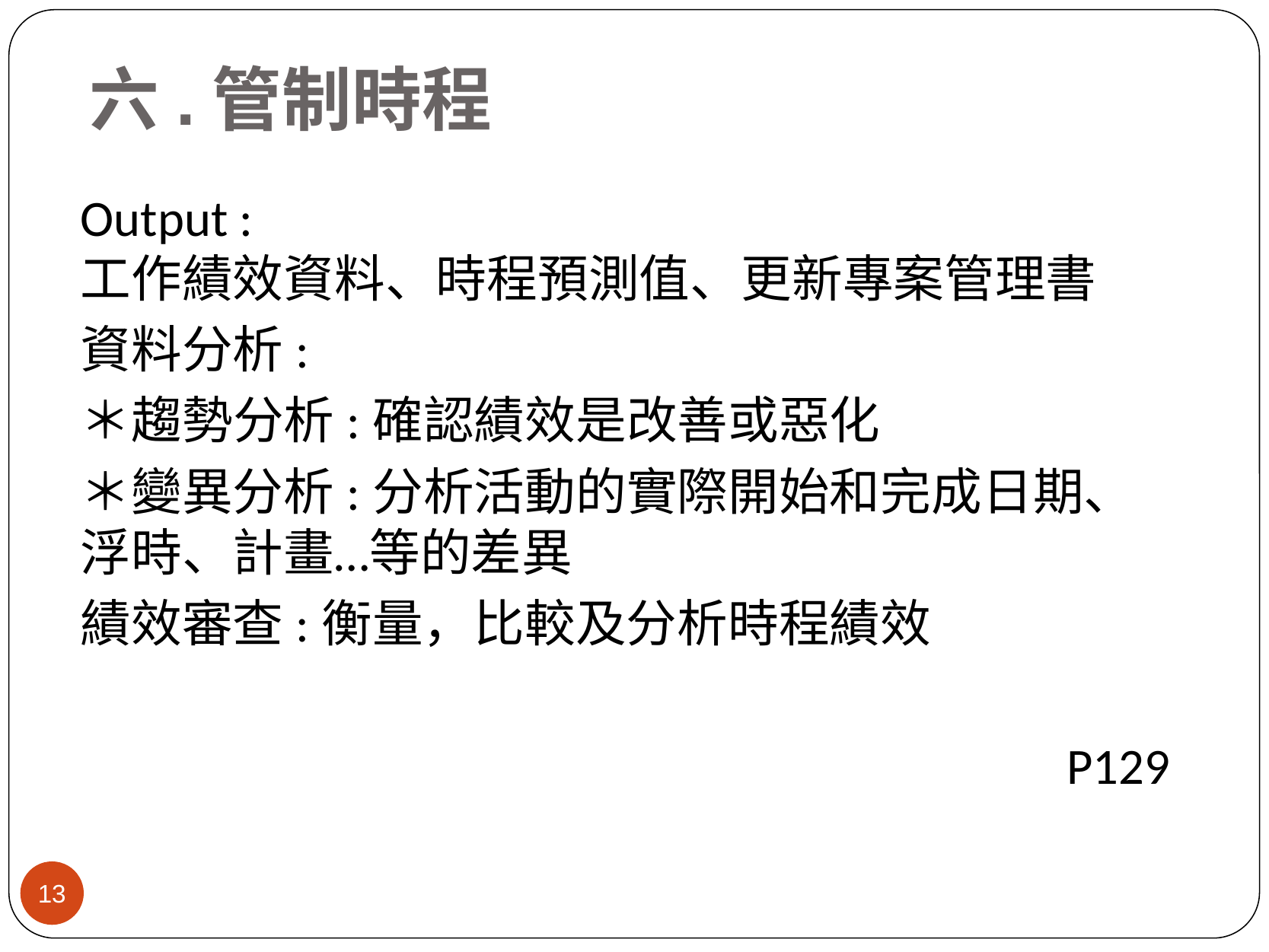

# 六.管制時程
Output :
工作績效資料、時程預測值、更新專案管理書
資料分析:
＊趨勢分析:確認績效是改善或惡化
＊變異分析:分析活動的實際開始和完成日期、浮時、計畫…等的差異
績效審查:衡量，比較及分析時程績效

P129
13